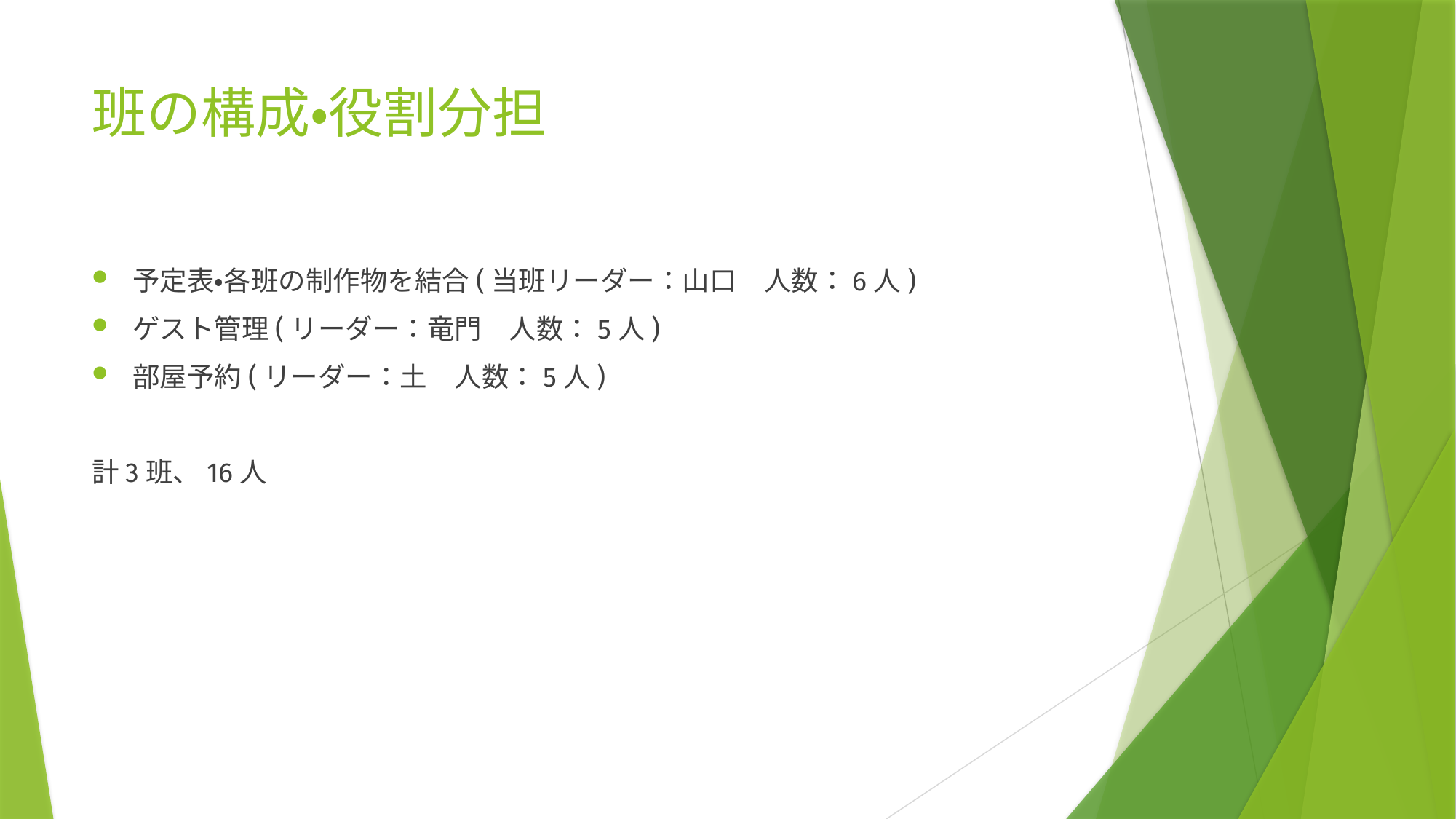

# 班の構成・役割分担
予定表・各班の制作物を結合(当班リーダー：山口　人数：6人)
ゲスト管理(リーダー：竜門　人数：5人)
部屋予約(リーダー：土　人数：5人)

計3班、16人